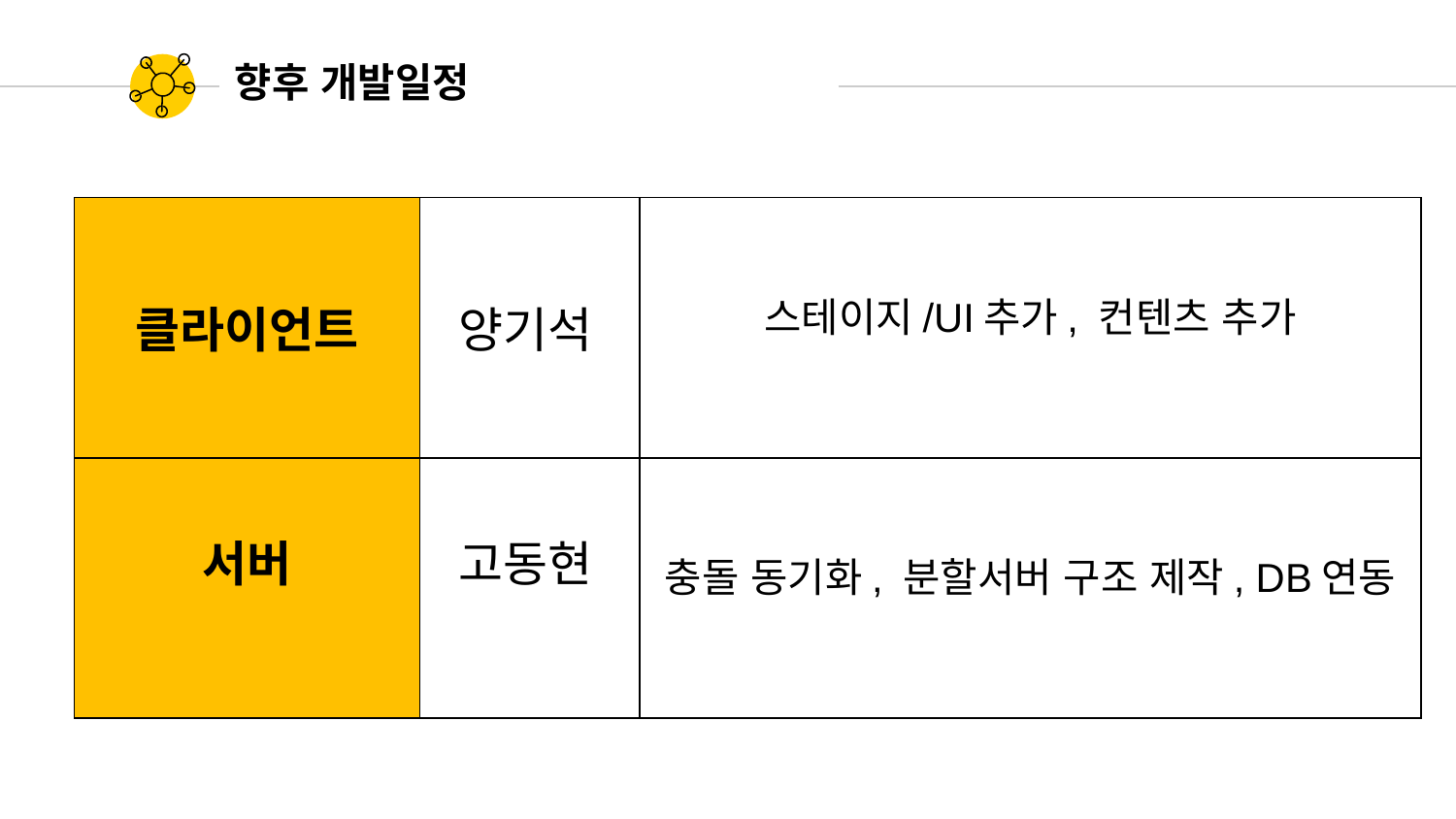

향후 개발일정
| 클라이언트 | 양기석 | 스테이지/UI추가, 컨텐츠 추가 |
| --- | --- | --- |
| 서버 | 고동현 | 충돌 동기화, 분할서버 구조 제작, DB연동 |